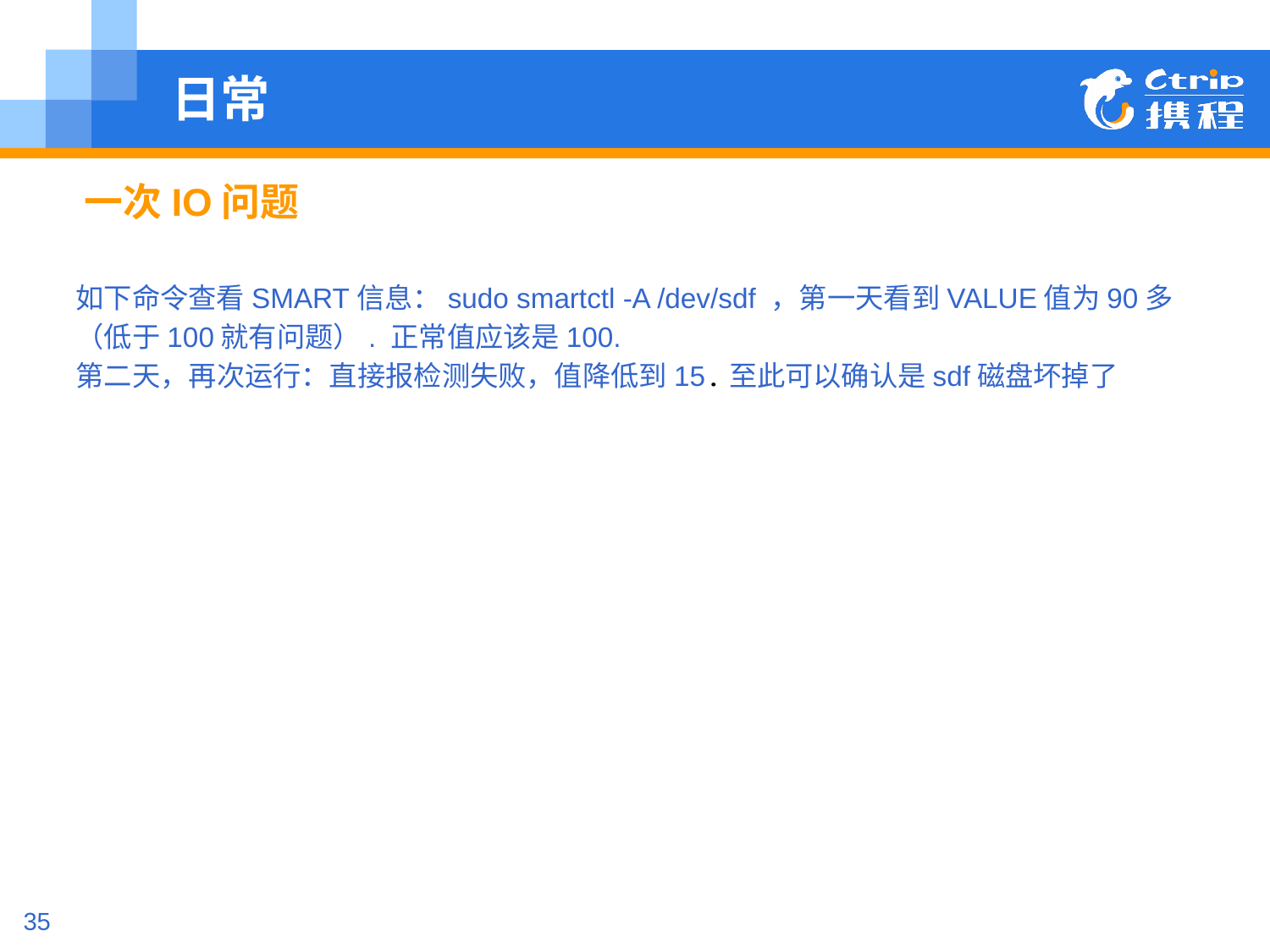

# 日常
一次IO问题

如下命令查看SMART信息：sudo smartctl -A /dev/sdf ，第一天看到VALUE值为90多（低于100就有问题）. 正常值应该是100.
第二天，再次运行：直接报检测失败，值降低到15.至此可以确认是sdf磁盘坏掉了
35